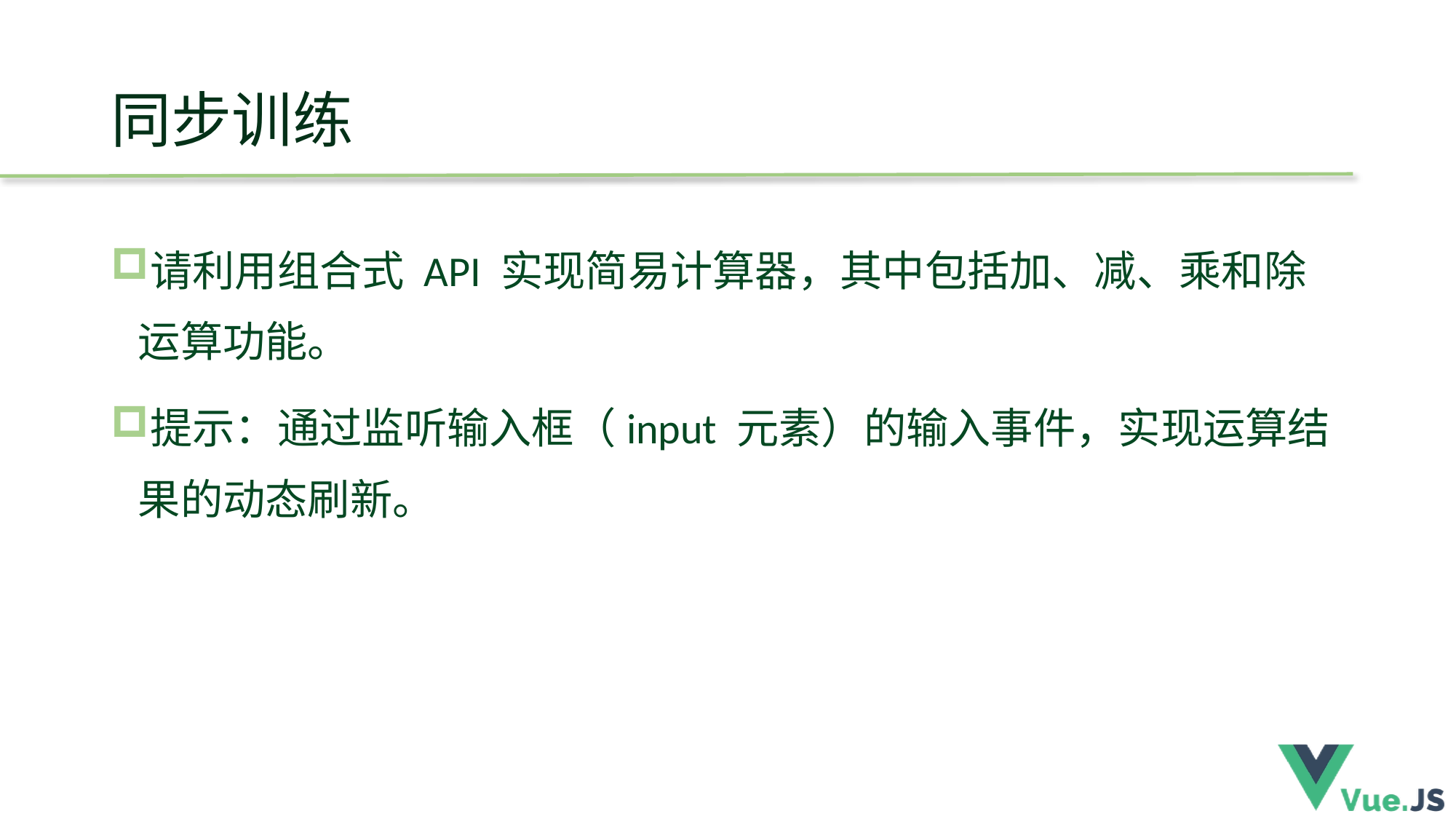

# 同步训练
请利用组合式 API 实现简易计算器，其中包括加、减、乘和除运算功能。
提示：通过监听输入框（input 元素）的输入事件，实现运算结果的动态刷新。